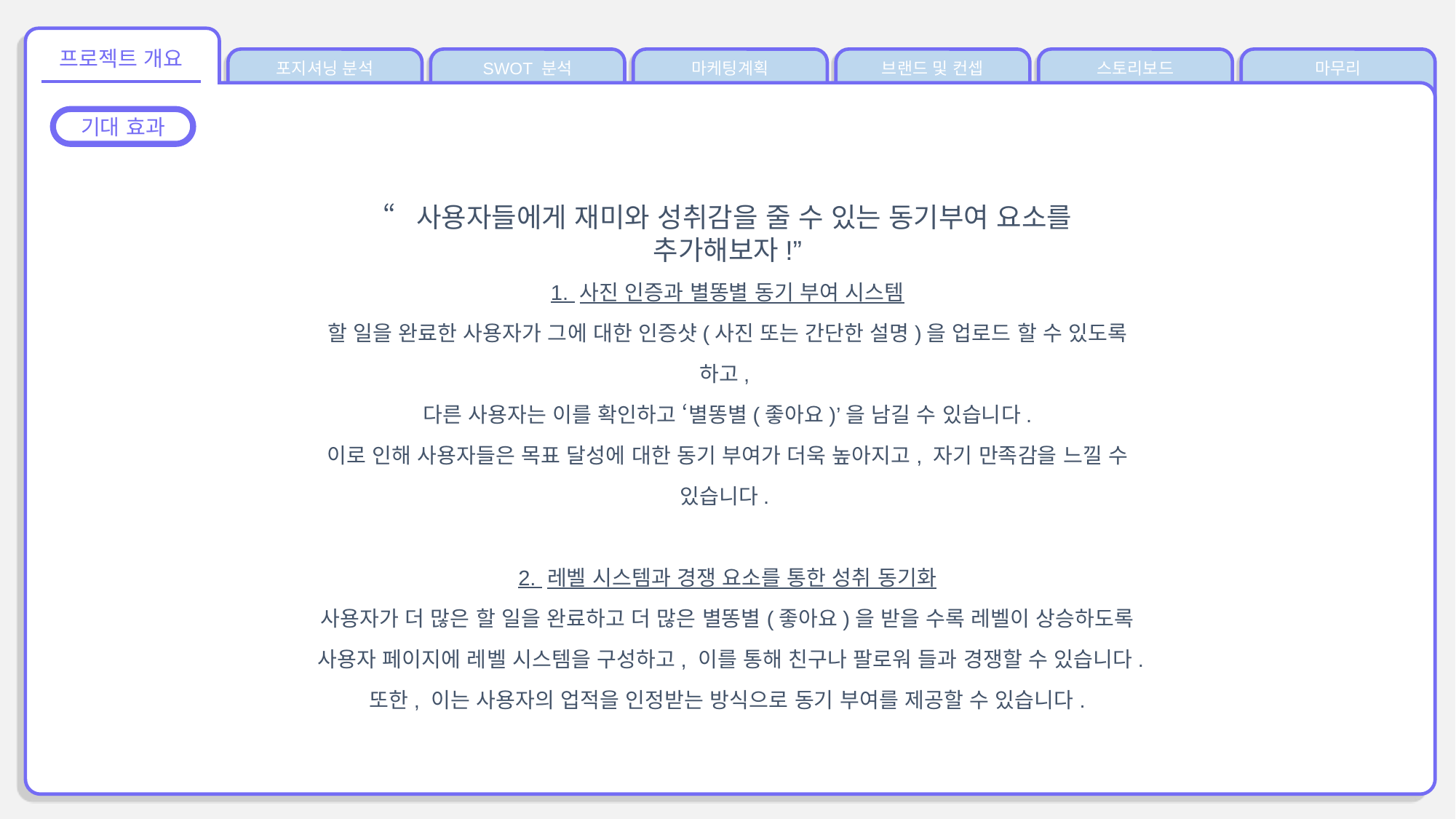

프로젝트 개요
포지셔닝 분석
SWOT 분석
마케팅계획
브랜드 및 컨셉
스토리보드
마무리
기대 효과
“사용자들에게 재미와 성취감을 줄 수 있는 동기부여 요소를 추가해보자!”
1. 사진 인증과 별똥별 동기 부여 시스템
할 일을 완료한 사용자가 그에 대한 인증샷(사진 또는 간단한 설명)을 업로드 할 수 있도록 하고,
다른 사용자는 이를 확인하고 ‘별똥별(좋아요)’을 남길 수 있습니다.
이로 인해 사용자들은 목표 달성에 대한 동기 부여가 더욱 높아지고, 자기 만족감을 느낄 수 있습니다.

2. 레벨 시스템과 경쟁 요소를 통한 성취 동기화
사용자가 더 많은 할 일을 완료하고 더 많은 별똥별(좋아요)을 받을 수록 레벨이 상승하도록
사용자 페이지에 레벨 시스템을 구성하고, 이를 통해 친구나 팔로워 들과 경쟁할 수 있습니다.
또한, 이는 사용자의 업적을 인정받는 방식으로 동기 부여를 제공할 수 있습니다.